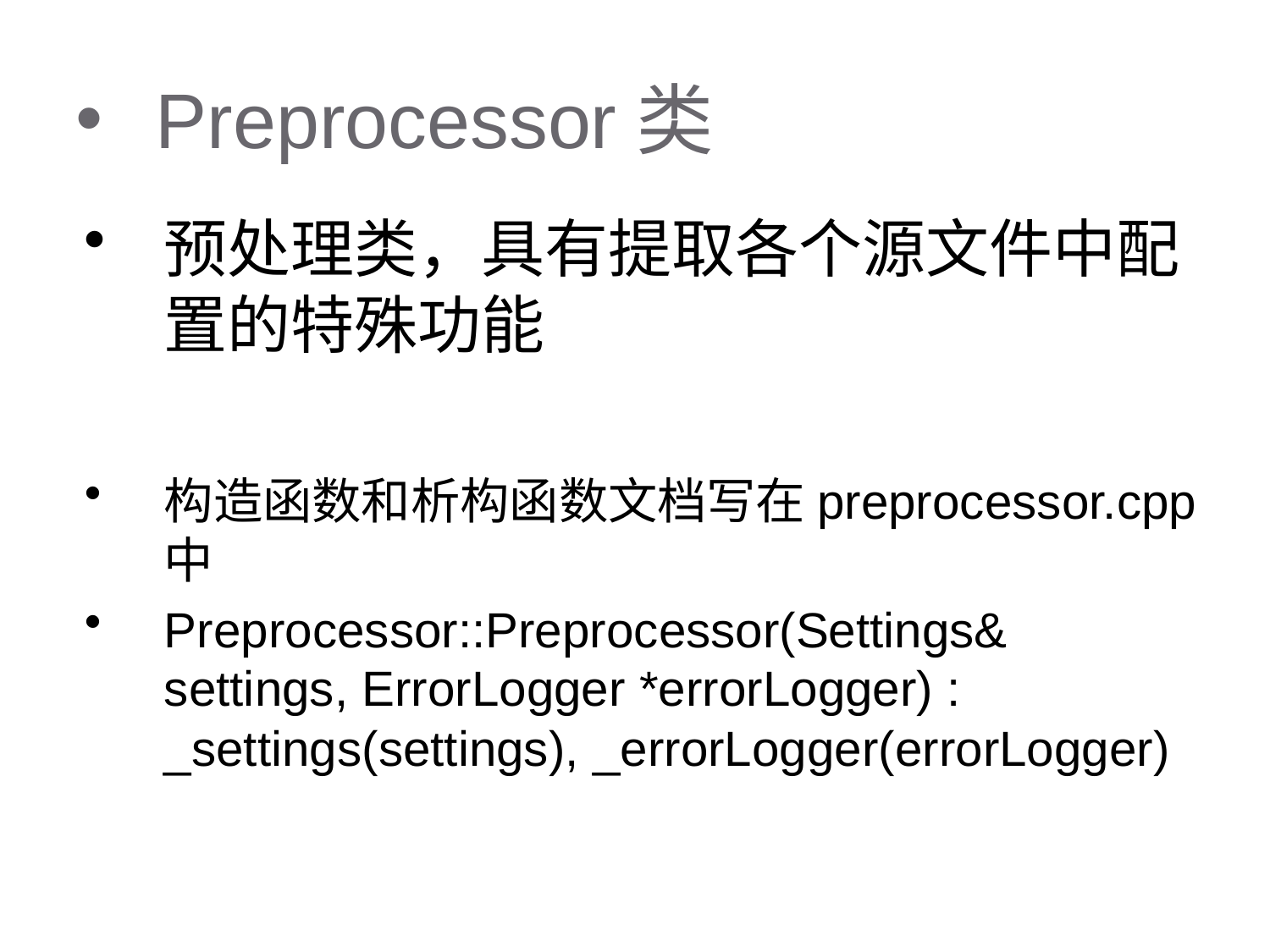

# Preprocessor类
预处理类，具有提取各个源文件中配置的特殊功能

构造函数和析构函数文档写在preprocessor.cpp中
Preprocessor::Preprocessor(Settings& settings, ErrorLogger *errorLogger) : _settings(settings), _errorLogger(errorLogger)